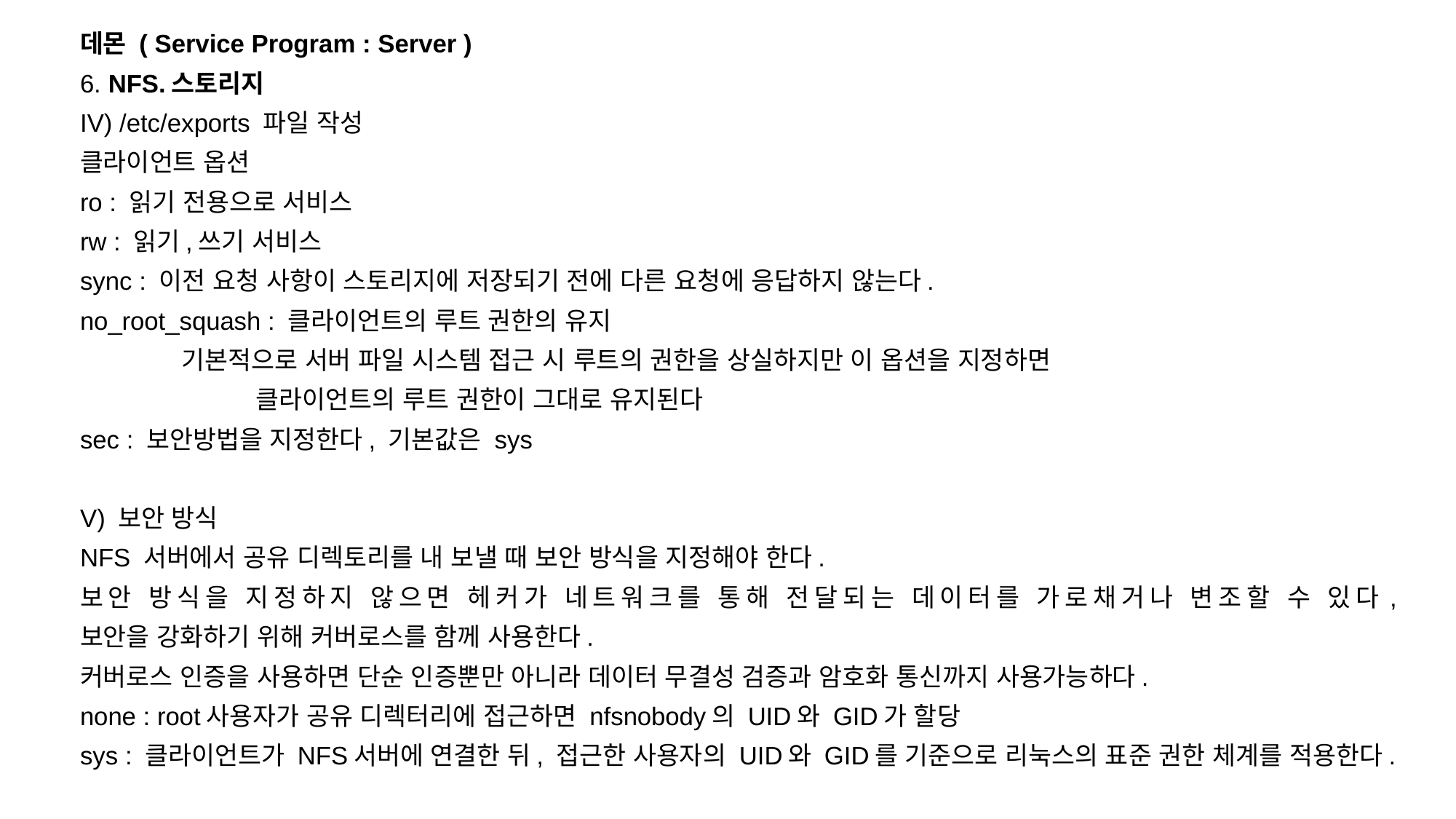

데몬 ( Service Program : Server )
6. NFS.스토리지
IV) /etc/exports 파일 작성
클라이언트 옵션
ro : 읽기 전용으로 서비스
rw : 읽기,쓰기 서비스
sync : 이전 요청 사항이 스토리지에 저장되기 전에 다른 요청에 응답하지 않는다.
no_root_squash : 클라이언트의 루트 권한의 유지
		기본적으로 서버 파일 시스템 접근 시 루트의 권한을 상실하지만 이 옵션을 지정하면
                        클라이언트의 루트 권한이 그대로 유지된다
sec : 보안방법을 지정한다, 기본값은 sys

V) 보안 방식
NFS 서버에서 공유 디렉토리를 내 보낼 때 보안 방식을 지정해야 한다.
보안 방식을 지정하지 않으면 헤커가 네트워크를 통해 전달되는 데이터를 가로채거나 변조할 수 있다,
보안을 강화하기 위해 커버로스를 함께 사용한다.
커버로스 인증을 사용하면 단순 인증뿐만 아니라 데이터 무결성 검증과 암호화 통신까지 사용가능하다.
none : root사용자가 공유 디렉터리에 접근하면 nfsnobody의 UID와 GID가 할당
sys : 클라이언트가 NFS서버에 연결한 뒤, 접근한 사용자의 UID와 GID를 기준으로 리눅스의 표준 권한 체계를 적용한다.